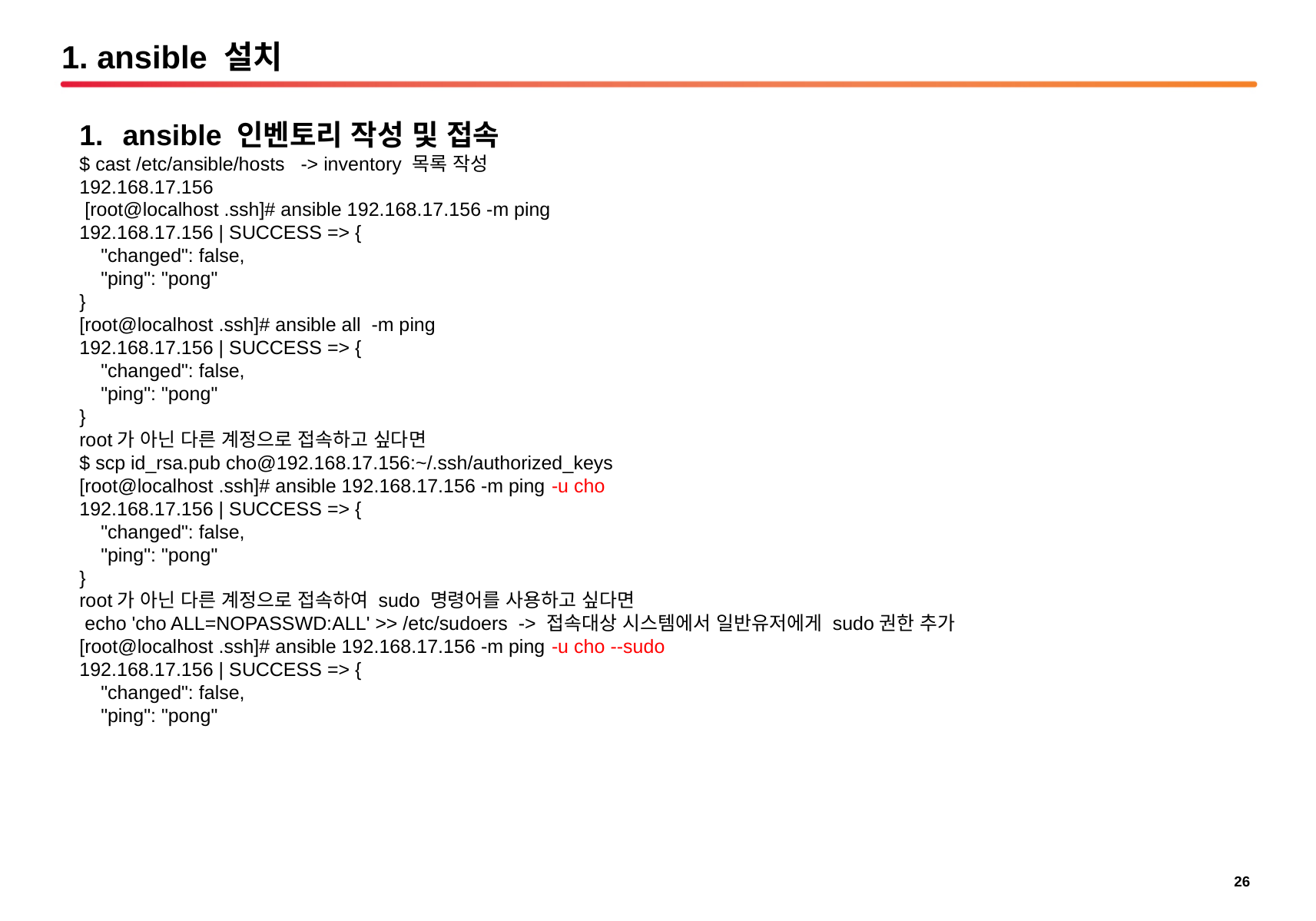

# 1. ansible 설치
ansible 인벤토리 작성 및 접속
$ cast /etc/ansible/hosts   -> inventory 목록 작성
192.168.17.156
 [root@localhost .ssh]# ansible 192.168.17.156 -m ping
192.168.17.156 | SUCCESS => {
    "changed": false,
    "ping": "pong"
}
[root@localhost .ssh]# ansible all  -m ping
192.168.17.156 | SUCCESS => {
    "changed": false,
    "ping": "pong"
}
root가 아닌 다른 계정으로 접속하고 싶다면
$ scp id_rsa.pub cho@192.168.17.156:~/.ssh/authorized_keys
[root@localhost .ssh]# ansible 192.168.17.156 -m ping -u cho
192.168.17.156 | SUCCESS => {
    "changed": false,
    "ping": "pong"
}
root가 아닌 다른 계정으로 접속하여 sudo 명령어를 사용하고 싶다면
 echo 'cho ALL=NOPASSWD:ALL' >> /etc/sudoers  -> 접속대상 시스템에서 일반유저에게 sudo권한 추가
[root@localhost .ssh]# ansible 192.168.17.156 -m ping -u cho --sudo
192.168.17.156 | SUCCESS => {
    "changed": false,
    "ping": "pong"